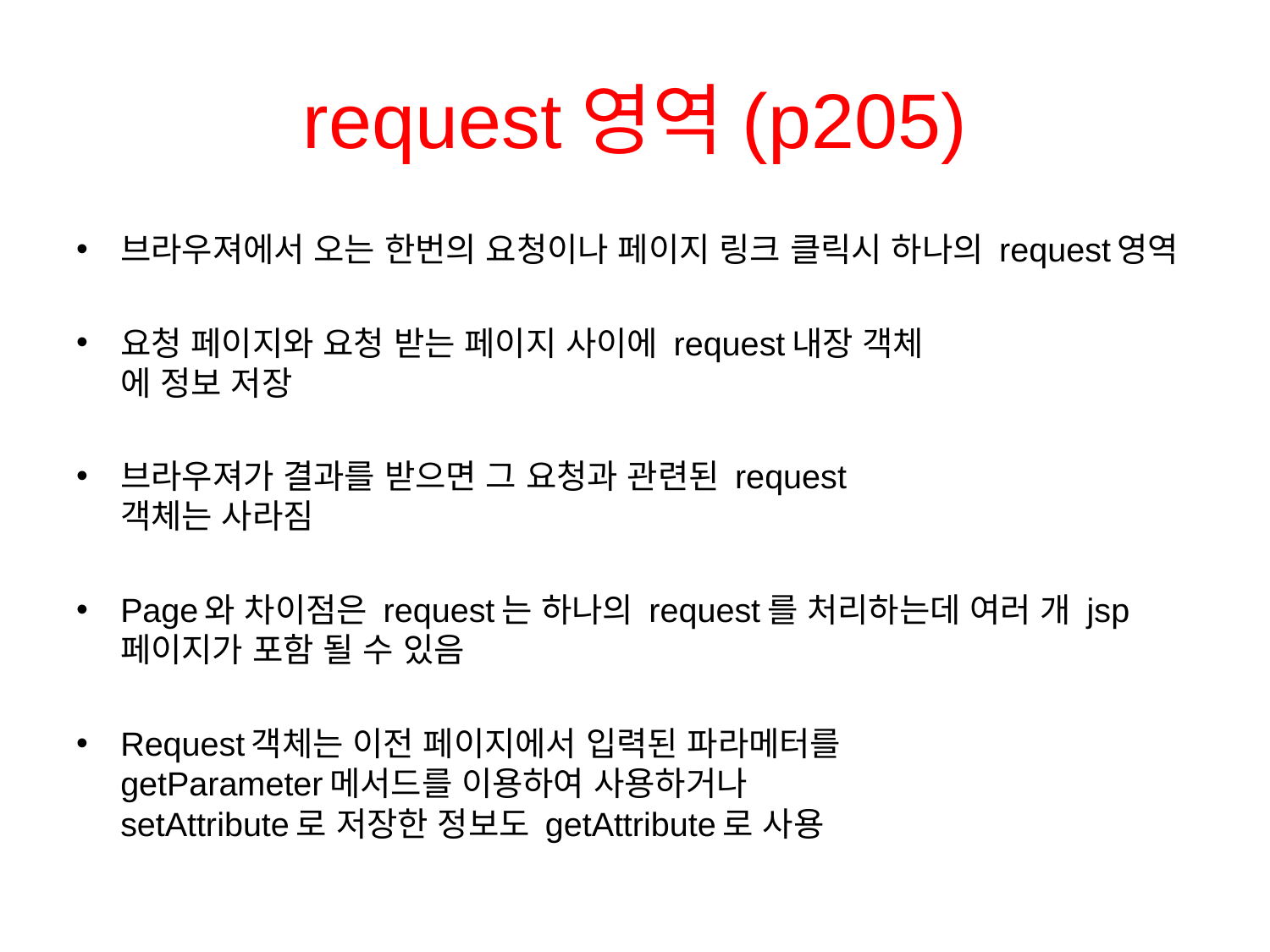

# request영역(p205)
브라우져에서 오는 한번의 요청이나 페이지 링크 클릭시 하나의 request영역

요청 페이지와 요청 받는 페이지 사이에 request내장 객체
에 정보 저장

브라우져가 결과를 받으면 그 요청과 관련된 request
객체는 사라짐

Page와 차이점은 request는 하나의 request를 처리하는데 여러 개 jsp페이지가 포함 될 수 있음

Request객체는 이전 페이지에서 입력된 파라메터를
getParameter메서드를 이용하여 사용하거나
setAttribute로 저장한 정보도 getAttribute로 사용